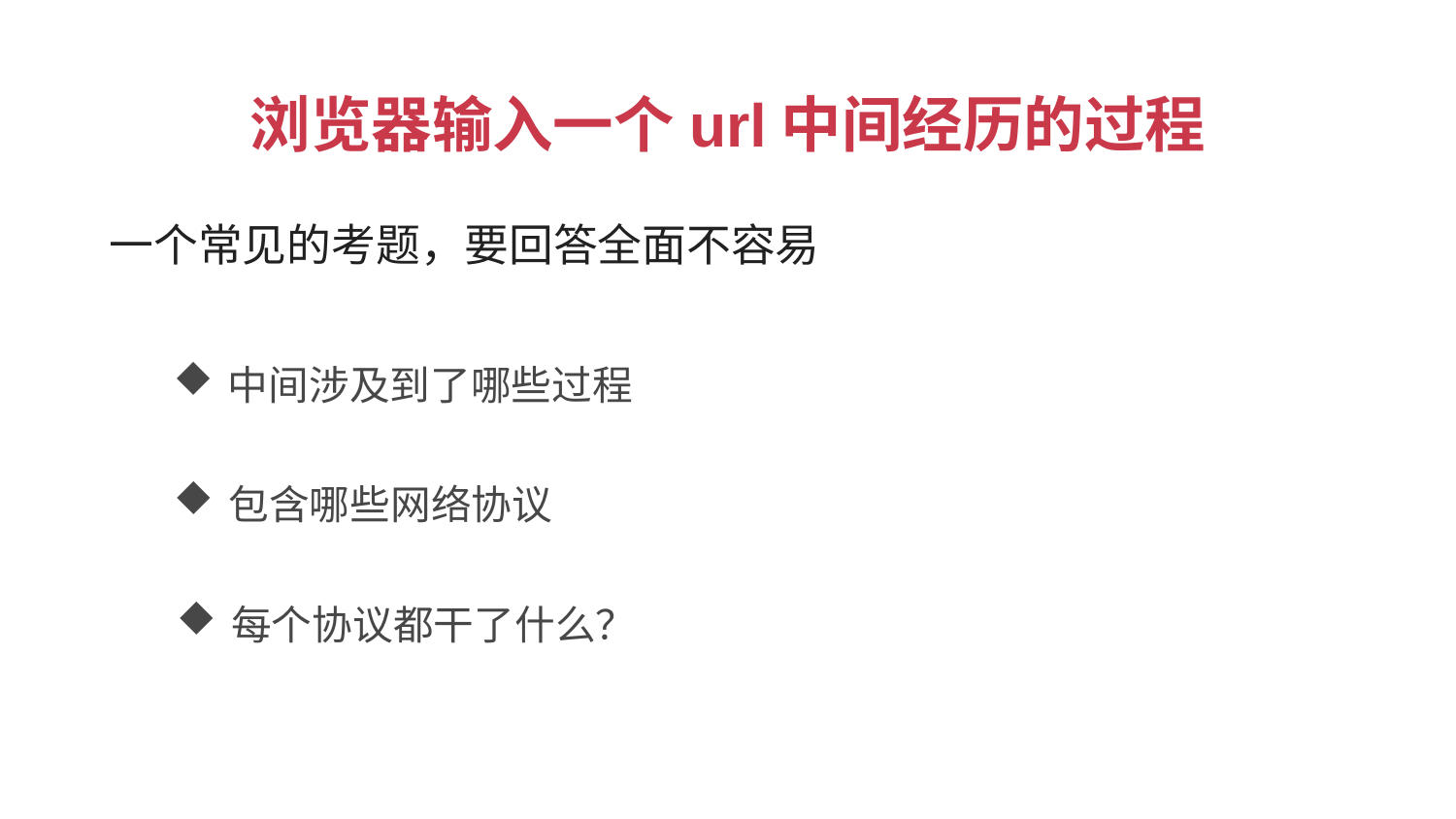

浏览器输入一个url中间经历的过程
 一个常见的考题，要回答全面不容易
中间涉及到了哪些过程
包含哪些网络协议
每个协议都干了什么？